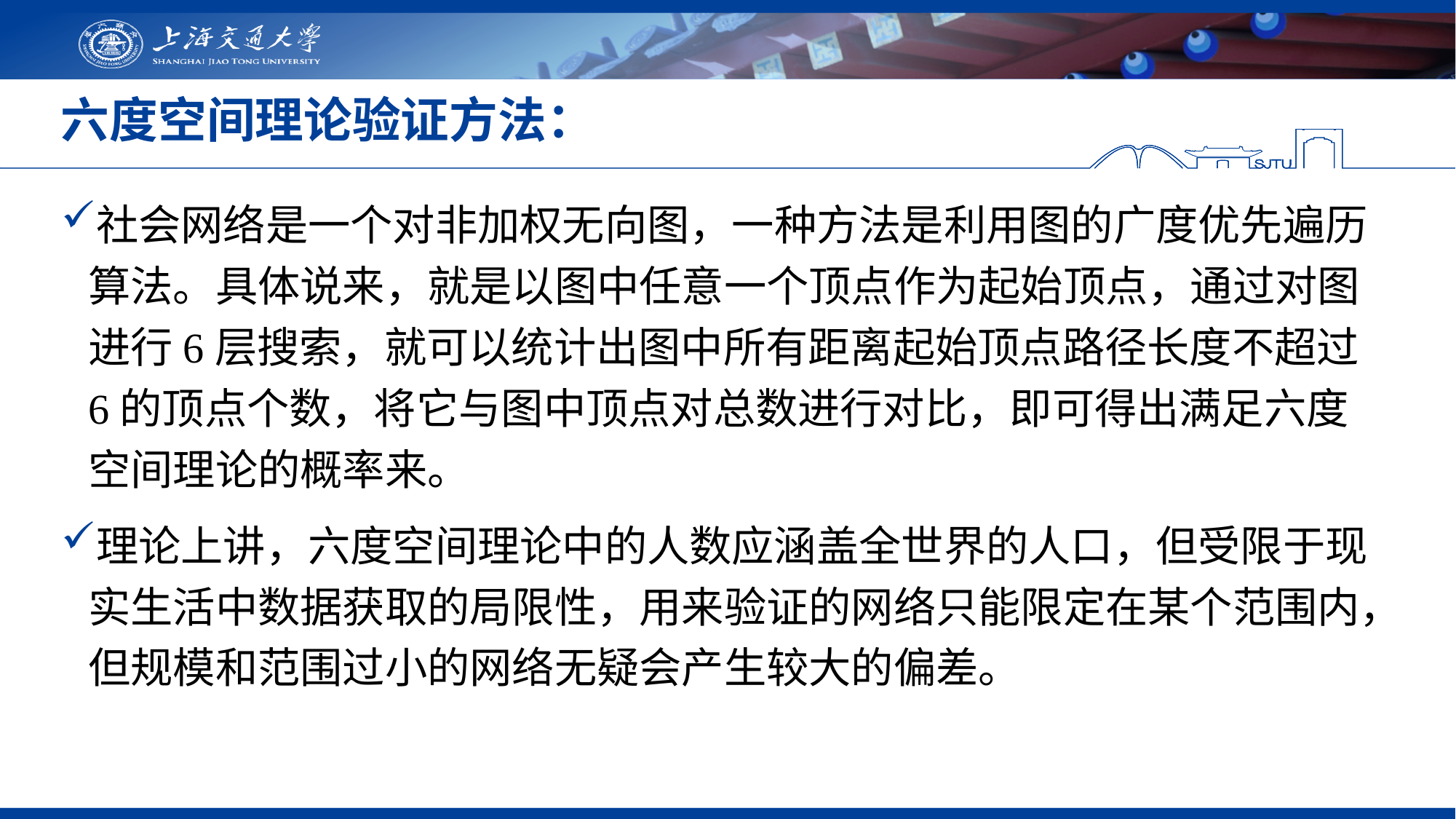

# 六度空间理论验证方法：
社会网络是一个对非加权无向图，一种方法是利用图的广度优先遍历算法。具体说来，就是以图中任意一个顶点作为起始顶点，通过对图进行6层搜索，就可以统计出图中所有距离起始顶点路径长度不超过6的顶点个数，将它与图中顶点对总数进行对比，即可得出满足六度空间理论的概率来。
理论上讲，六度空间理论中的人数应涵盖全世界的人口，但受限于现实生活中数据获取的局限性，用来验证的网络只能限定在某个范围内，但规模和范围过小的网络无疑会产生较大的偏差。